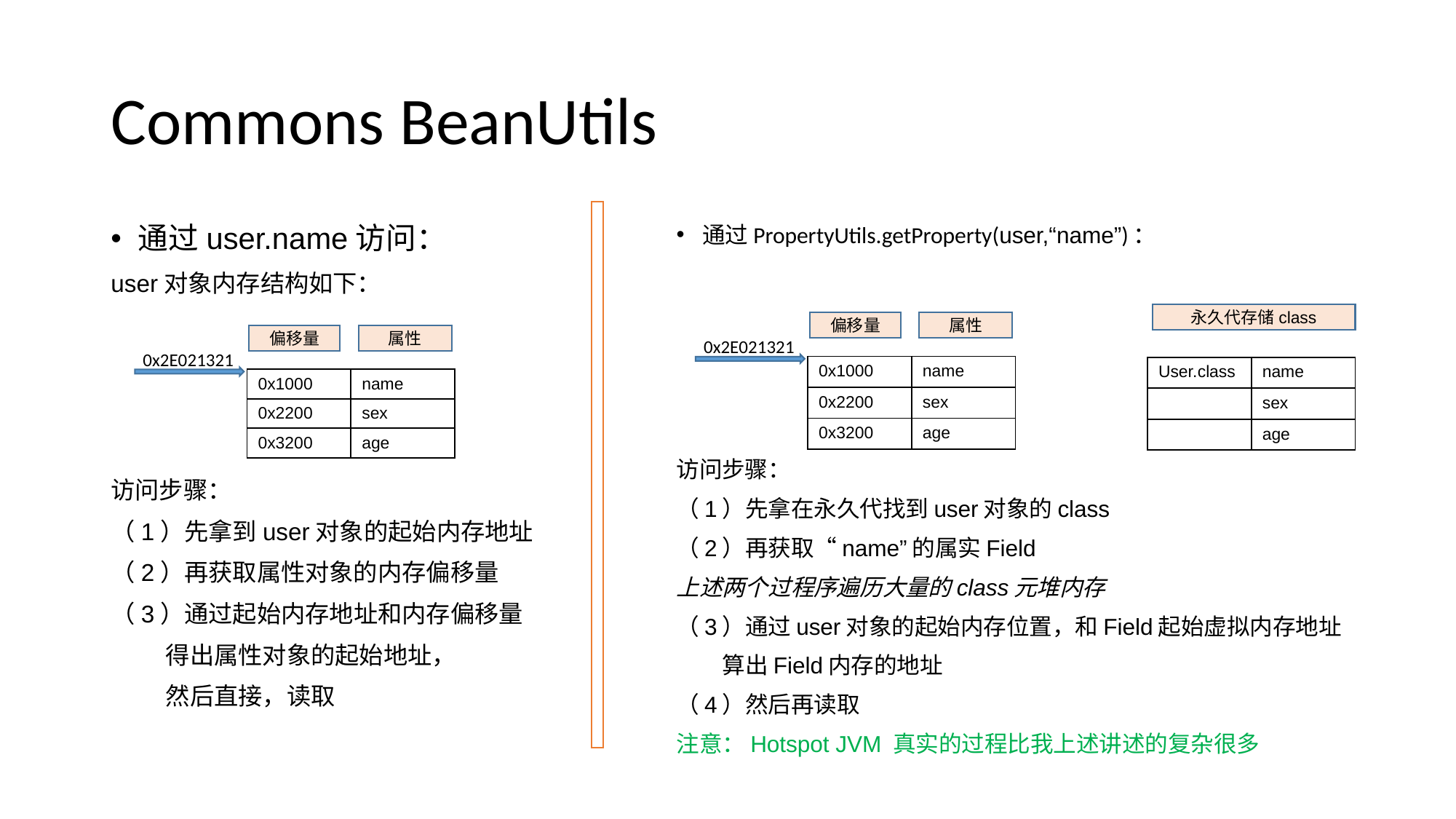

# Commons BeanUtils

通过user.name访问：
user对象内存结构如下：

访问步骤：
（1）先拿到user对象的起始内存地址
（2）再获取属性对象的内存偏移量
（3）通过起始内存地址和内存偏移量
         得出属性对象的起始地址，
         然后直接，读取
通过PropertyUtils.getProperty(user,“name”)：

访问步骤：
（1）先拿在永久代找到user对象的class
（2）再获取“name”的属实Field
上述两个过程序遍历大量的class元堆内存
（3）通过user对象的起始内存位置，和Field起始虚拟内存地址
        算出Field内存的地址
（4）然后再读取
注意：Hotspot JVM 真实的过程比我上述讲述的复杂很多
永久代存储class
偏移量
属性
偏移量
属性
0x2E021321
0x2E021321

| 0x1000 | name |
| --- | --- |
| 0x2200 | sex |
| 0x3200 | age |
| User.class | name |
| --- | --- |
|  | sex |
|  | age |

| 0x1000 | name |
| --- | --- |
| 0x2200 | sex |
| 0x3200 | age |